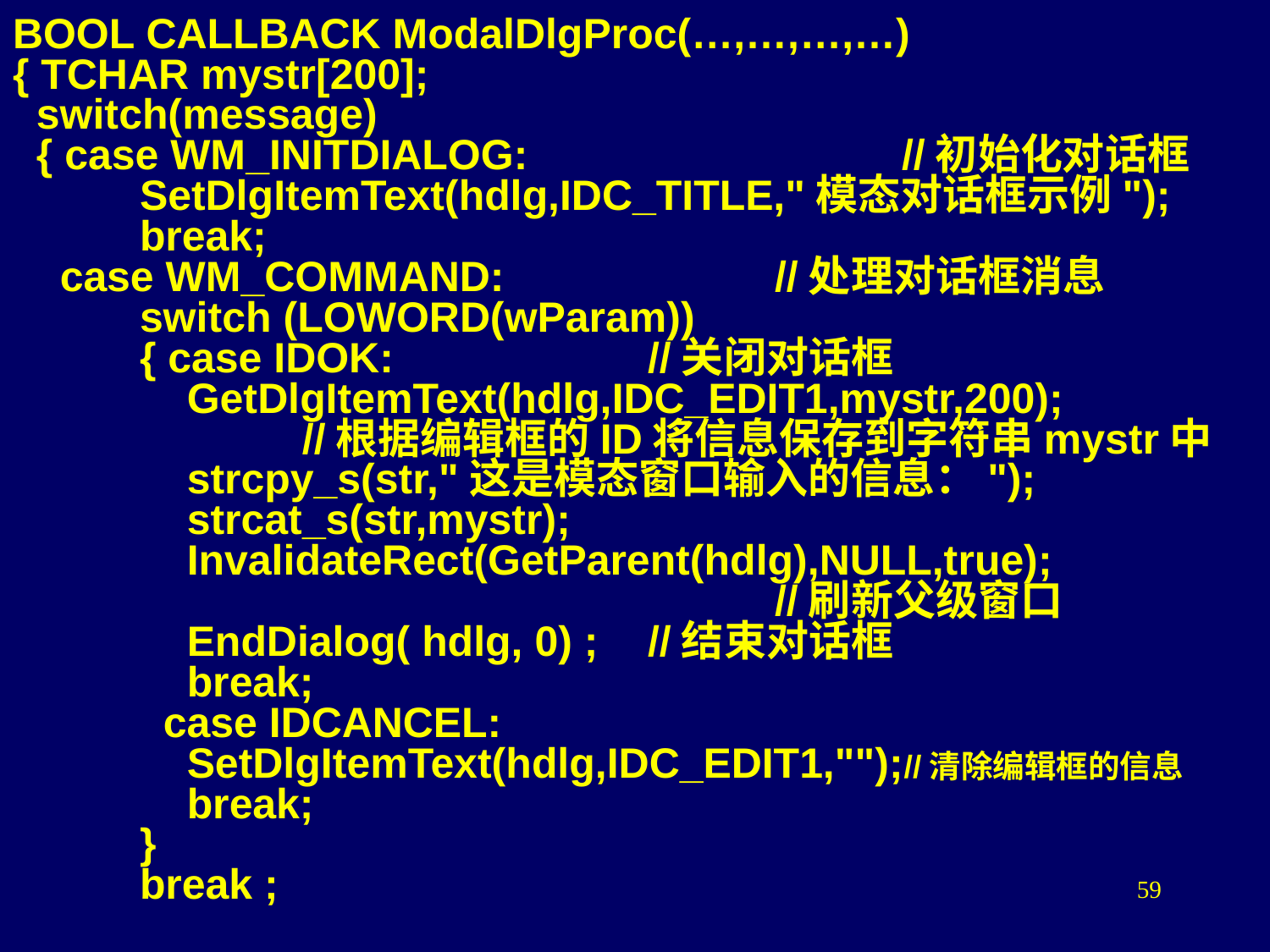

BOOL CALLBACK ModalDlgProc(…,…,…,…)
{ TCHAR mystr[200];
  switch(message)
  { case WM_INITDIALOG:	    		//初始化对话框
	SetDlgItemText(hdlg,IDC_TITLE,"模态对话框示例");
	break;
    case WM_COMMAND:			//处理对话框消息
	switch (LOWORD(wParam))
	{ case IDOK:              	//关闭对话框
	    GetDlgItemText(hdlg,IDC_EDIT1,mystr,200);
		   //根据编辑框的ID将信息保存到字符串mystr中
	    strcpy_s(str,"这是模态窗口输入的信息：");
	    strcat_s(str,mystr);
	    InvalidateRect(GetParent(hdlg),NULL,true);
						//刷新父级窗口
	    EndDialog( hdlg, 0) ;    	//结束对话框
	    break;
	  case IDCANCEL:
	    SetDlgItemText(hdlg,IDC_EDIT1,"");//清除编辑框的信息
	    break;
	}
	break ;
59